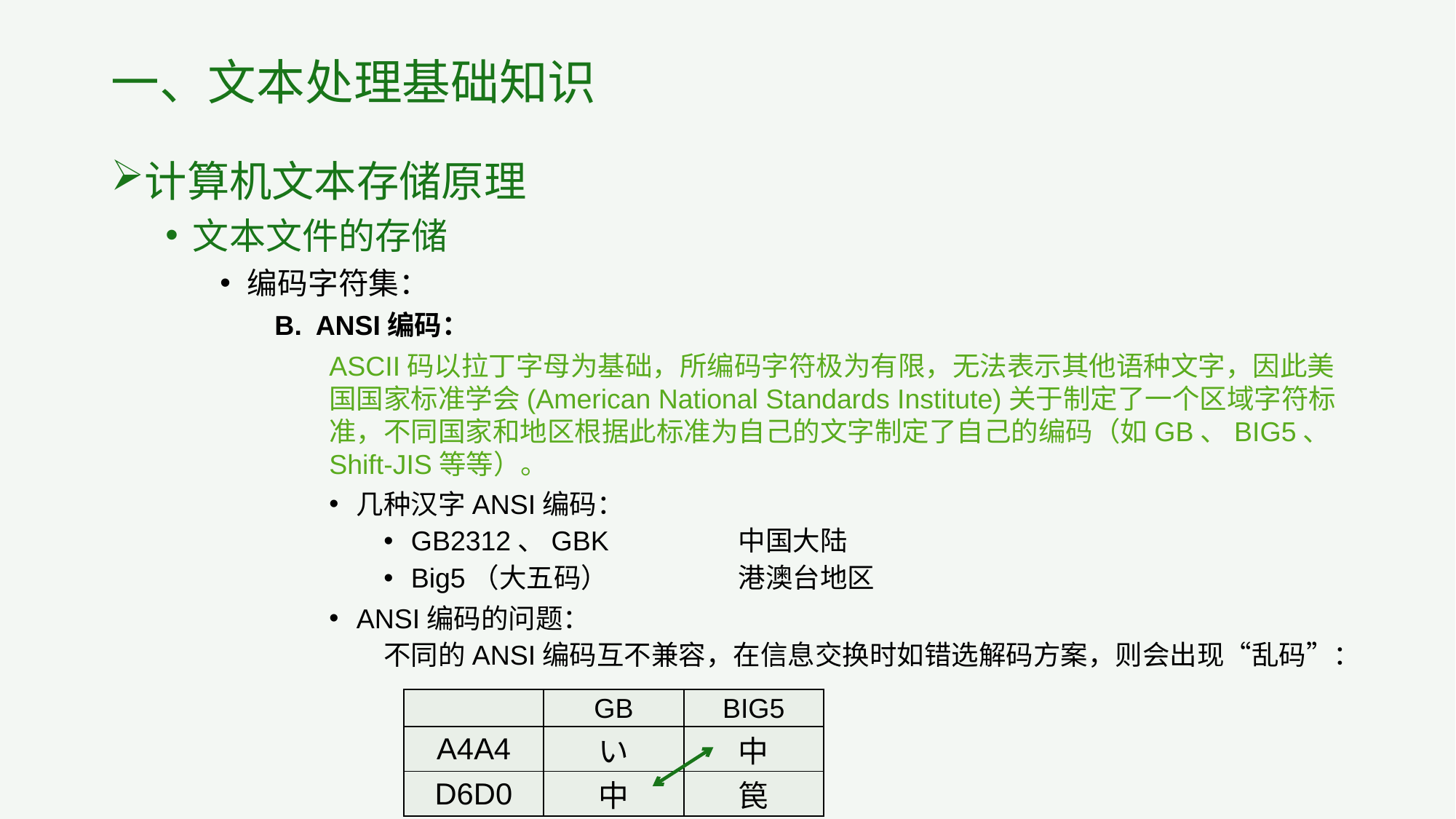

# 一、文本处理基础知识
计算机文本存储原理
文本文件的存储
编码字符集：
ANSI编码：
ASCII码以拉丁字母为基础，所编码字符极为有限，无法表示其他语种文字，因此美国国家标准学会(American National Standards Institute)关于制定了一个区域字符标准，不同国家和地区根据此标准为自己的文字制定了自己的编码（如GB、BIG5、Shift-JIS等等）。
几种汉字ANSI编码：
GB2312、GBK		中国大陆
Big5（大五码）		港澳台地区
ANSI编码的问题：
不同的ANSI编码互不兼容，在信息交换时如错选解码方案，则会出现“乱码”：

|  | GB | BIG5 |
| --- | --- | --- |
| A4A4 | い | 中 |
| D6D0 | 中 | 笢 |